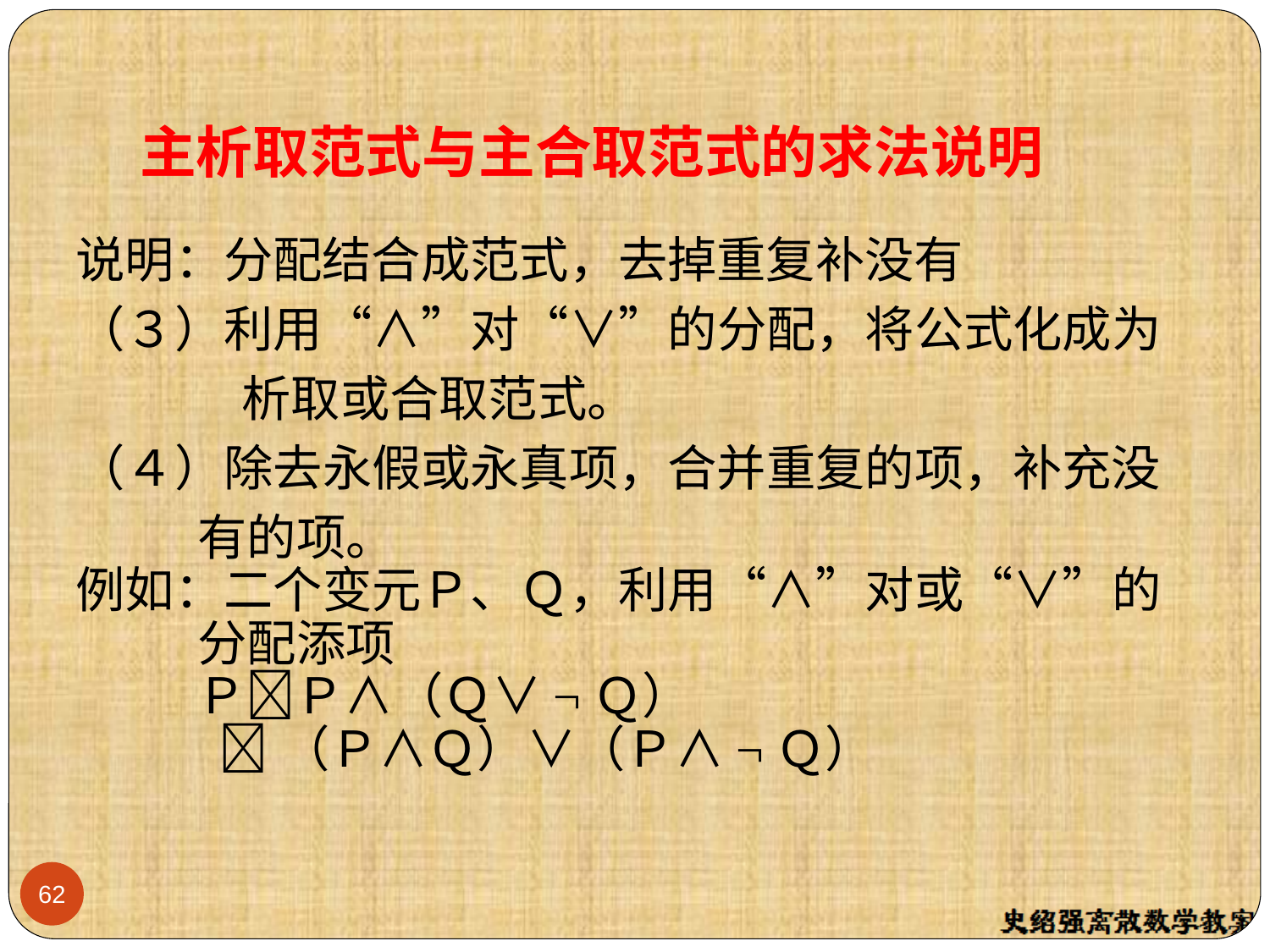

主析取范式与主合取范式的求法说明
说明：分配结合成范式，去掉重复补没有
（３）利用“∧”对“∨”的分配，将公式化成为
              析取或合取范式。
（４）除去永假或永真项，合并重复的项，补充没
          有的项。
例如：二个变元Ｐ、Ｑ，利用“∧”对或“∨”的
          分配添项
　　  Ｐ⇔Ｐ∧（Ｑ∨¬Ｑ）
             ⇔（Ｐ∧Ｑ）∨（Ｐ∧¬Ｑ）

62